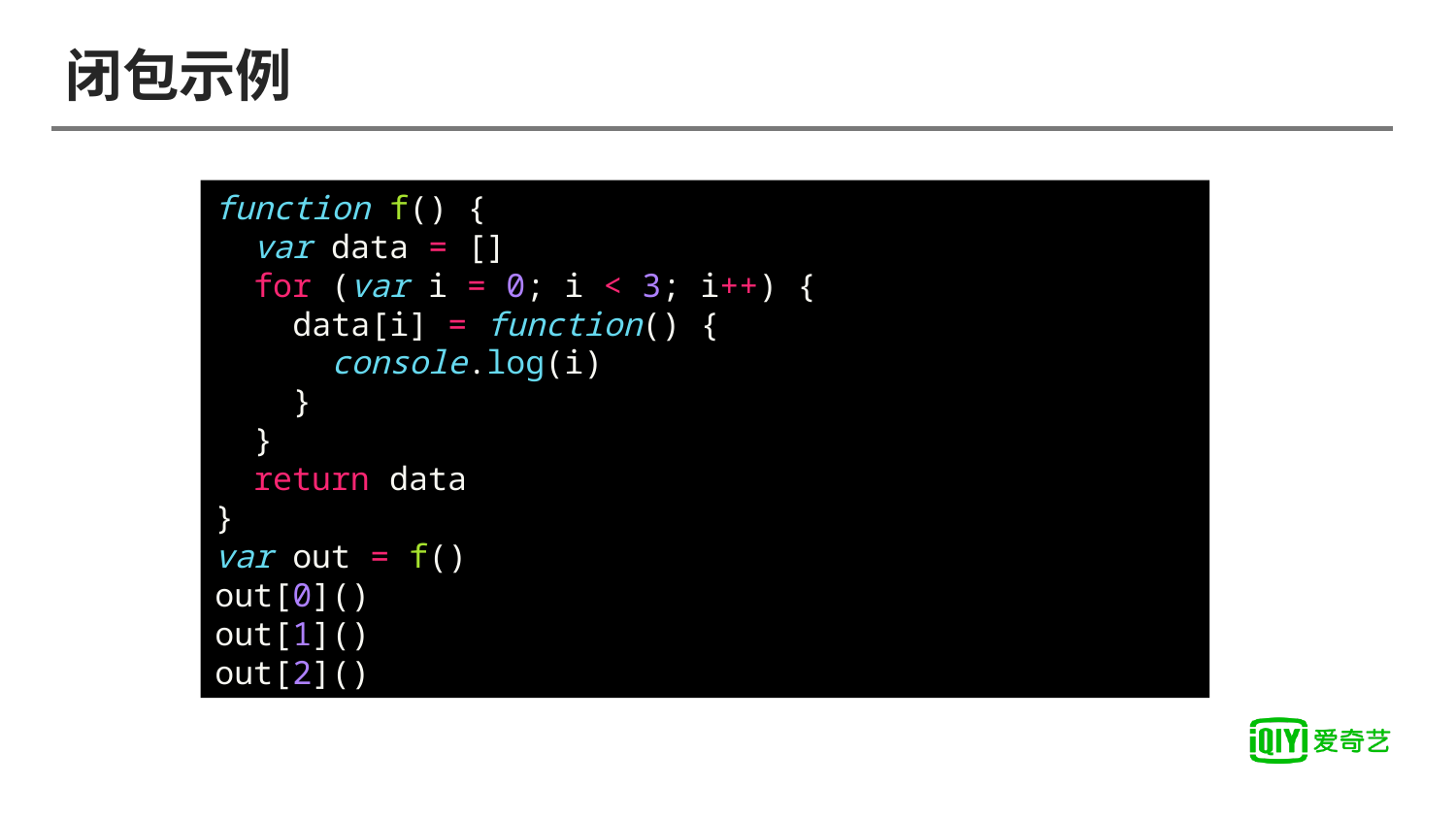

# 闭包示例
function f() {
  var data = []
  for (var i = 0; i < 3; i++) {
    data[i] = function() {
      console.log(i)
    }
  }
  return data
}
var out = f()
out[0]()
out[1]()
out[2]()